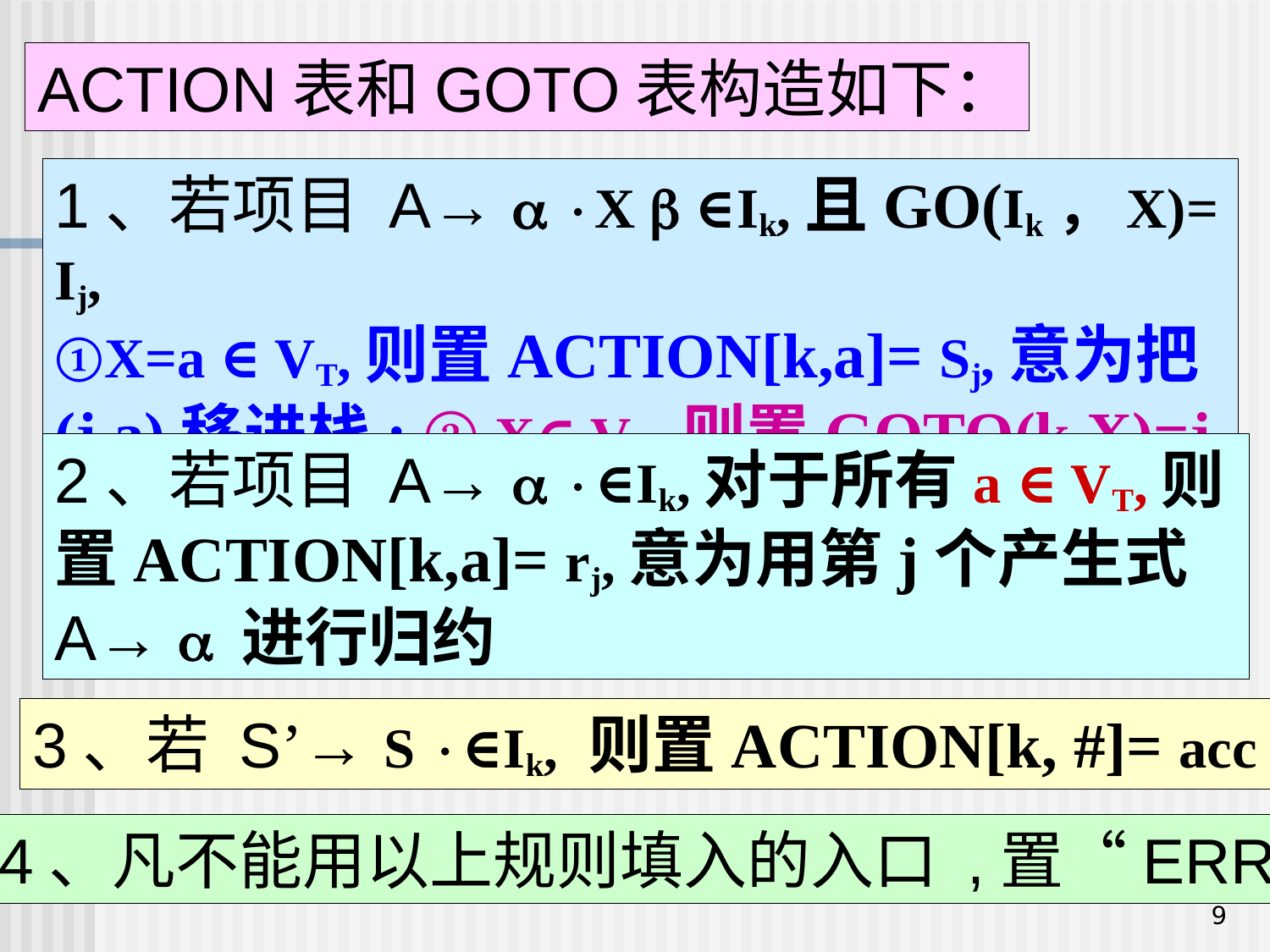

ACTION表和GOTO表构造如下：
1、若项目 A→ α ⋅X β ∈Ik,且GO(Ik，X)= Ij,
①X=a ∈ VT,则置ACTION[k,a]= Sj,意为把
(j,a)移进栈; ② X∈ VN,则置GOTO(k,X)=j
2、若项目 A→ α ⋅∈Ik,对于所有a ∈ VT,则置ACTION[k,a]= rj,意为用第j个产生式A→ α 进行归约
3、若 S’→ S ⋅∈Ik, 则置ACTION[k, #]= acc
4、凡不能用以上规则填入的入口 ,置“ERR”
9